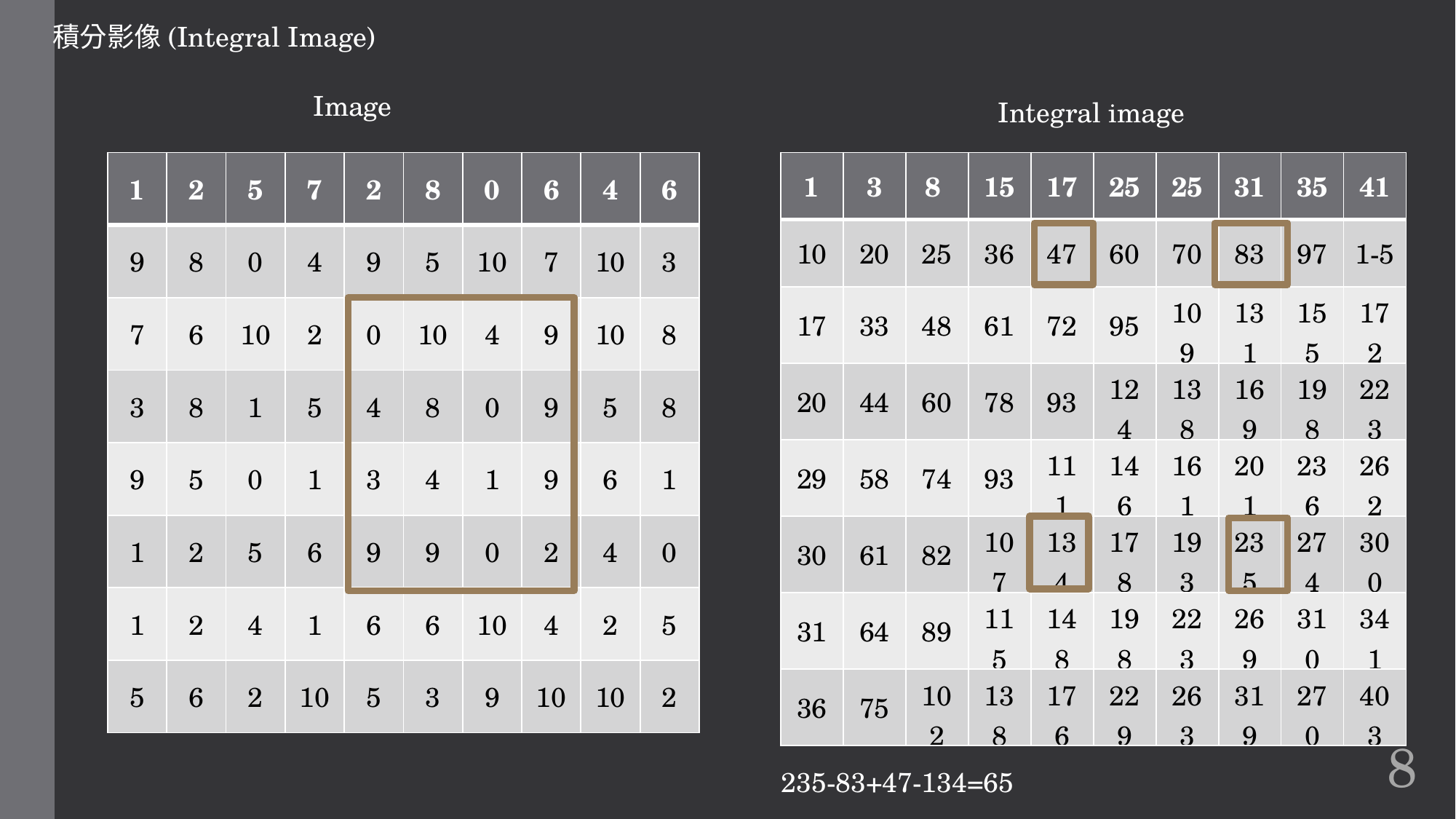

積分影像(Integral Image)
Image
Integral image
| 1 | 2 | 5 | 7 | 2 | 8 | 0 | 6 | 4 | 6 |
| --- | --- | --- | --- | --- | --- | --- | --- | --- | --- |
| 9 | 8 | 0 | 4 | 9 | 5 | 10 | 7 | 10 | 3 |
| 7 | 6 | 10 | 2 | 0 | 10 | 4 | 9 | 10 | 8 |
| 3 | 8 | 1 | 5 | 4 | 8 | 0 | 9 | 5 | 8 |
| 9 | 5 | 0 | 1 | 3 | 4 | 1 | 9 | 6 | 1 |
| 1 | 2 | 5 | 6 | 9 | 9 | 0 | 2 | 4 | 0 |
| 1 | 2 | 4 | 1 | 6 | 6 | 10 | 4 | 2 | 5 |
| 5 | 6 | 2 | 10 | 5 | 3 | 9 | 10 | 10 | 2 |
| 1 | 3 | 8 | 15 | 17 | 25 | 25 | 31 | 35 | 41 |
| --- | --- | --- | --- | --- | --- | --- | --- | --- | --- |
| 10 | 20 | 25 | 36 | 47 | 60 | 70 | 83 | 97 | 1-5 |
| 17 | 33 | 48 | 61 | 72 | 95 | 109 | 131 | 155 | 172 |
| 20 | 44 | 60 | 78 | 93 | 124 | 138 | 169 | 198 | 223 |
| 29 | 58 | 74 | 93 | 111 | 146 | 161 | 201 | 236 | 262 |
| 30 | 61 | 82 | 107 | 134 | 178 | 193 | 235 | 274 | 300 |
| 31 | 64 | 89 | 115 | 148 | 198 | 223 | 269 | 310 | 341 |
| 36 | 75 | 102 | 138 | 176 | 229 | 263 | 319 | 270 | 403 |

8
235-83+47-134=65